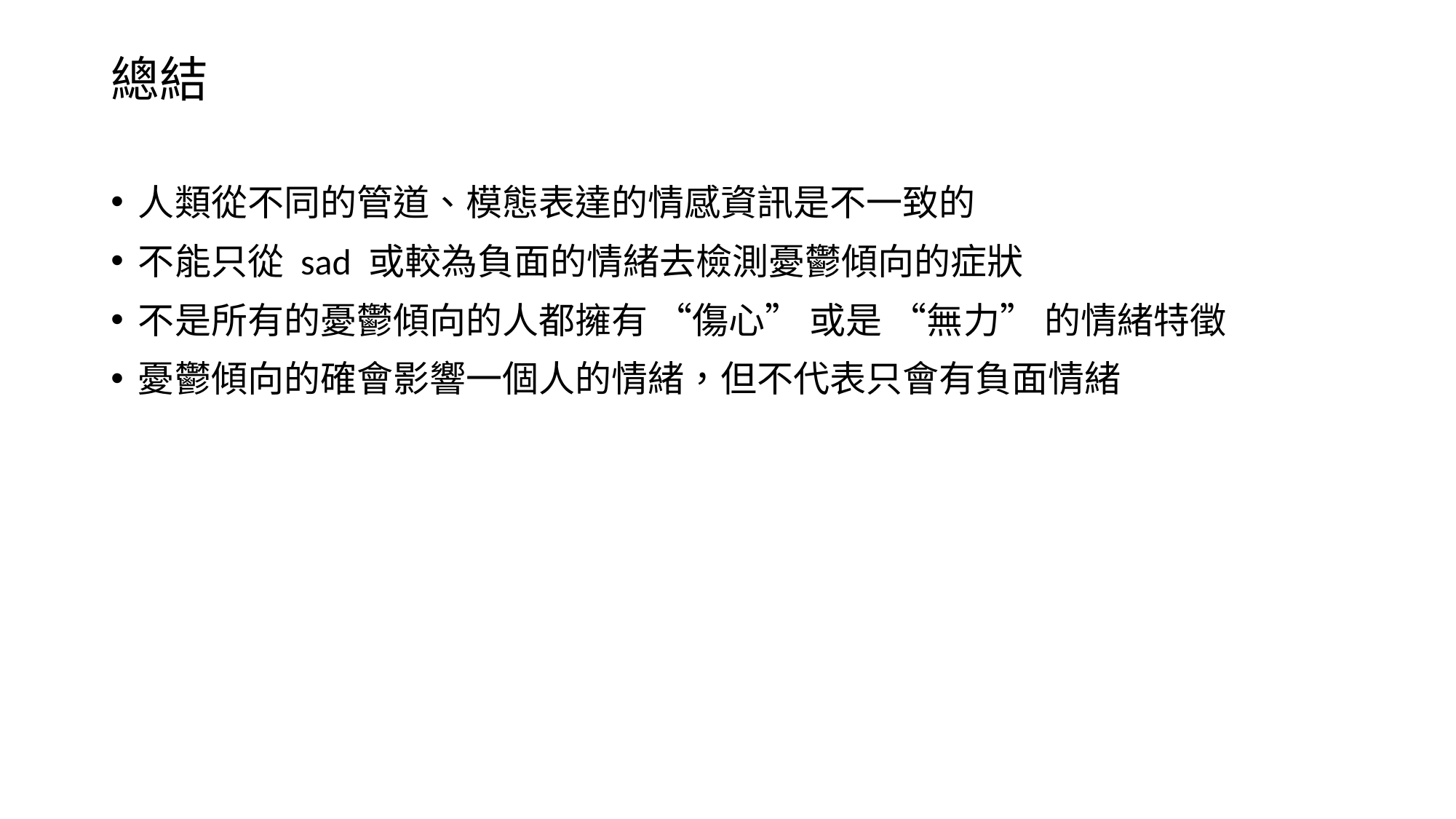

# 總結
人類從不同的管道、模態表達的情感資訊是不一致的
不能只從 sad 或較為負面的情緒去檢測憂鬱傾向的症狀
不是所有的憂鬱傾向的人都擁有 “傷心” 或是 “無力” 的情緒特徵
憂鬱傾向的確會影響一個人的情緒，但不代表只會有負面情緒